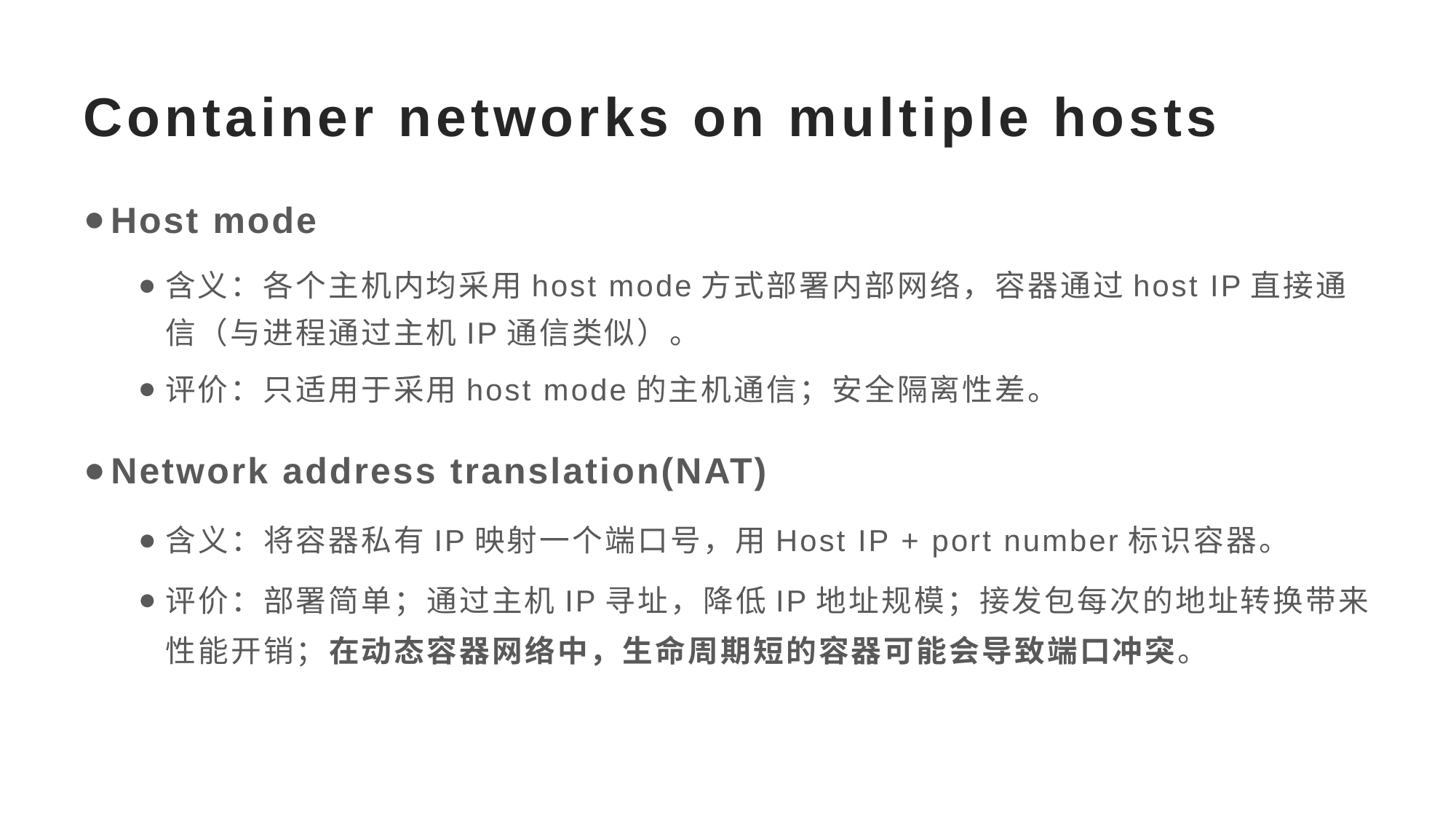

# Container networks on multiple hosts
Host mode
含义：各个主机内均采用host mode方式部署内部网络，容器通过host IP直接通信（与进程通过主机IP通信类似）。
评价：只适用于采用host mode的主机通信；安全隔离性差。

Network address translation(NAT)
含义：将容器私有IP映射一个端口号，用Host IP + port number标识容器。
评价：部署简单；通过主机IP寻址，降低IP地址规模；接发包每次的地址转换带来性能开销；在动态容器网络中，生命周期短的容器可能会导致端口冲突。